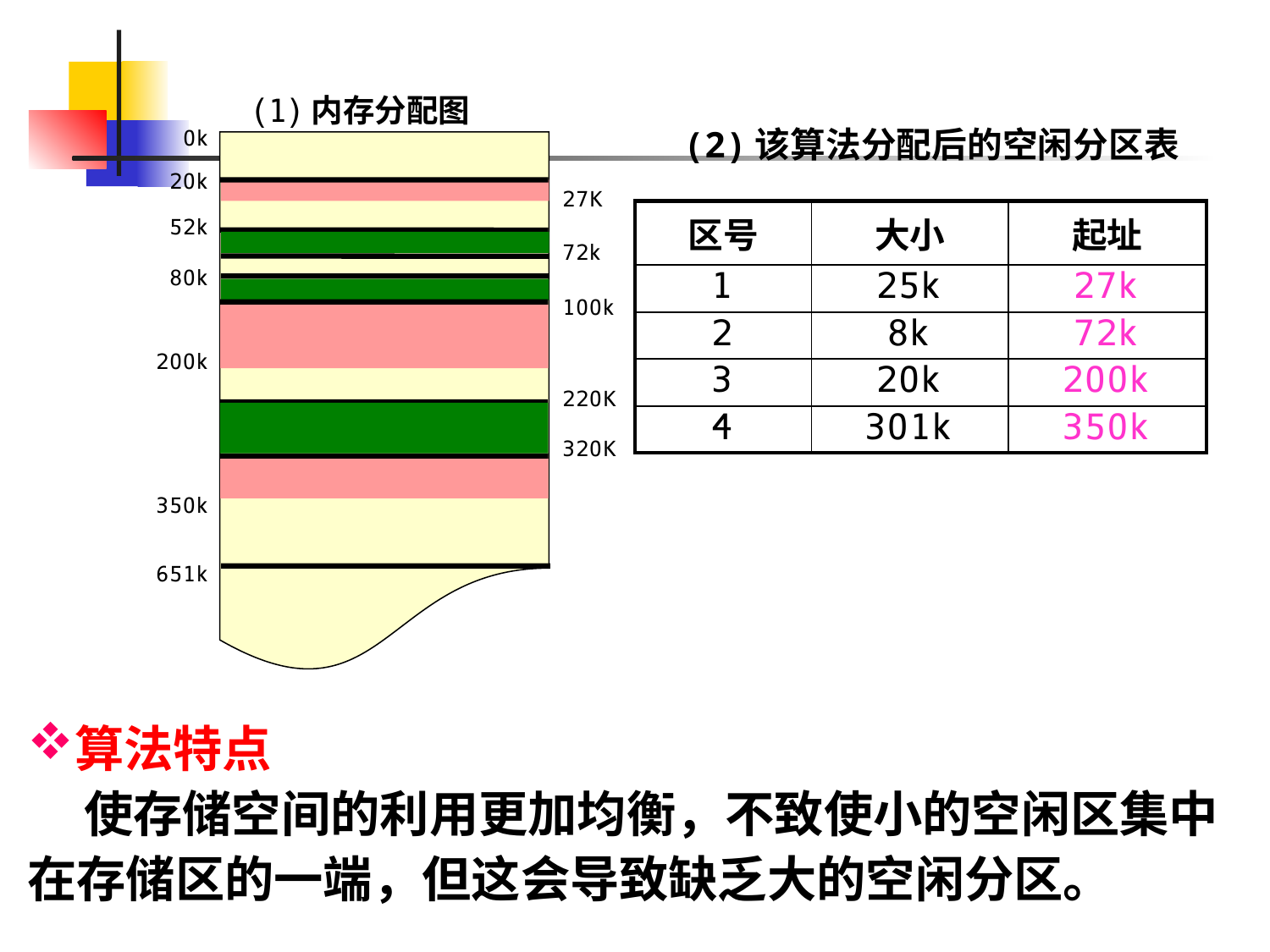

(1)内存分配图
(2)该算法分配后的空闲分区表
    0k
  20k

  52k
  80k

200k

350k

651k

27K

72k

100k

220K

320K

| 区号 | 大小 | 起址 |
| --- | --- | --- |
| 1 | 25k | 27k |
| 2 | 8k | 72k |
| 3 | 20k | 200k |
| 4 | 301k | 350k |

算法特点
    使存储空间的利用更加均衡，不致使小的空闲区集中在存储区的一端，但这会导致缺乏大的空闲分区。